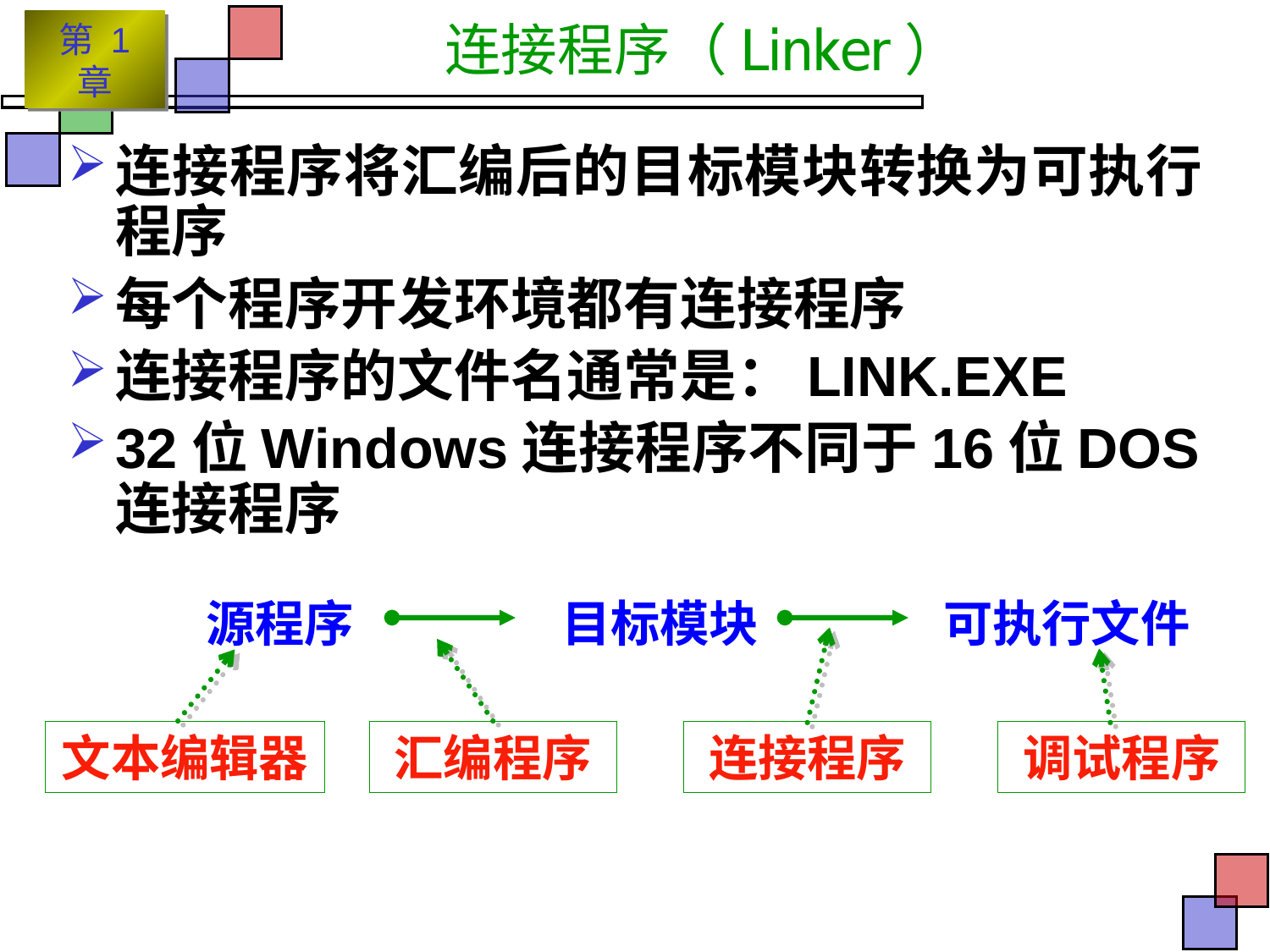

# 连接程序（Linker）
连接程序将汇编后的目标模块转换为可执行程序
每个程序开发环境都有连接程序
连接程序的文件名通常是：LINK.EXE
32位Windows连接程序不同于16位DOS连接程序
源程序

目标模块

可执行文件

文本编辑器
汇编程序
连接程序
调试程序